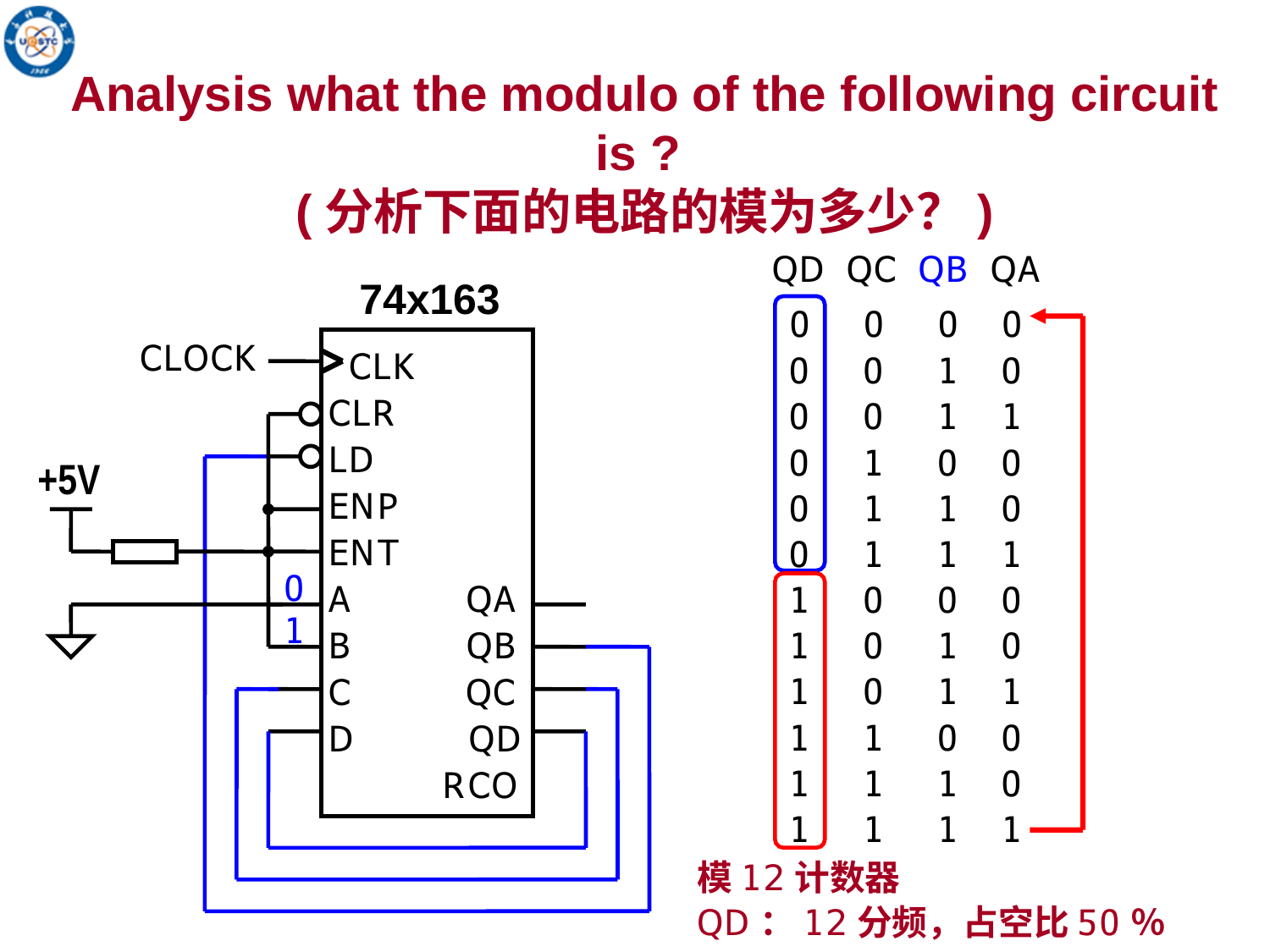

Analysis what the modulo of the following circuit is ?
(分析下面的电路的模为多少？)
QD  QC  QB  QA
0     0     0    0
74x163
  CLK
CLR
LD
ENP
ENT
A           QA
B           QB
C           QC
D           QD
           RCO

CLOCK

+5V

0
1

0     0     1    0
0     0     1    1
0     1     0    0
0     1     1    0
0     1     1    1
1     0     0    0

1     0     1    0
1     0     1    1
1     1     0    0
1     1     1    0
1     1     1    1
模12计数器
QD：12分频，占空比50％